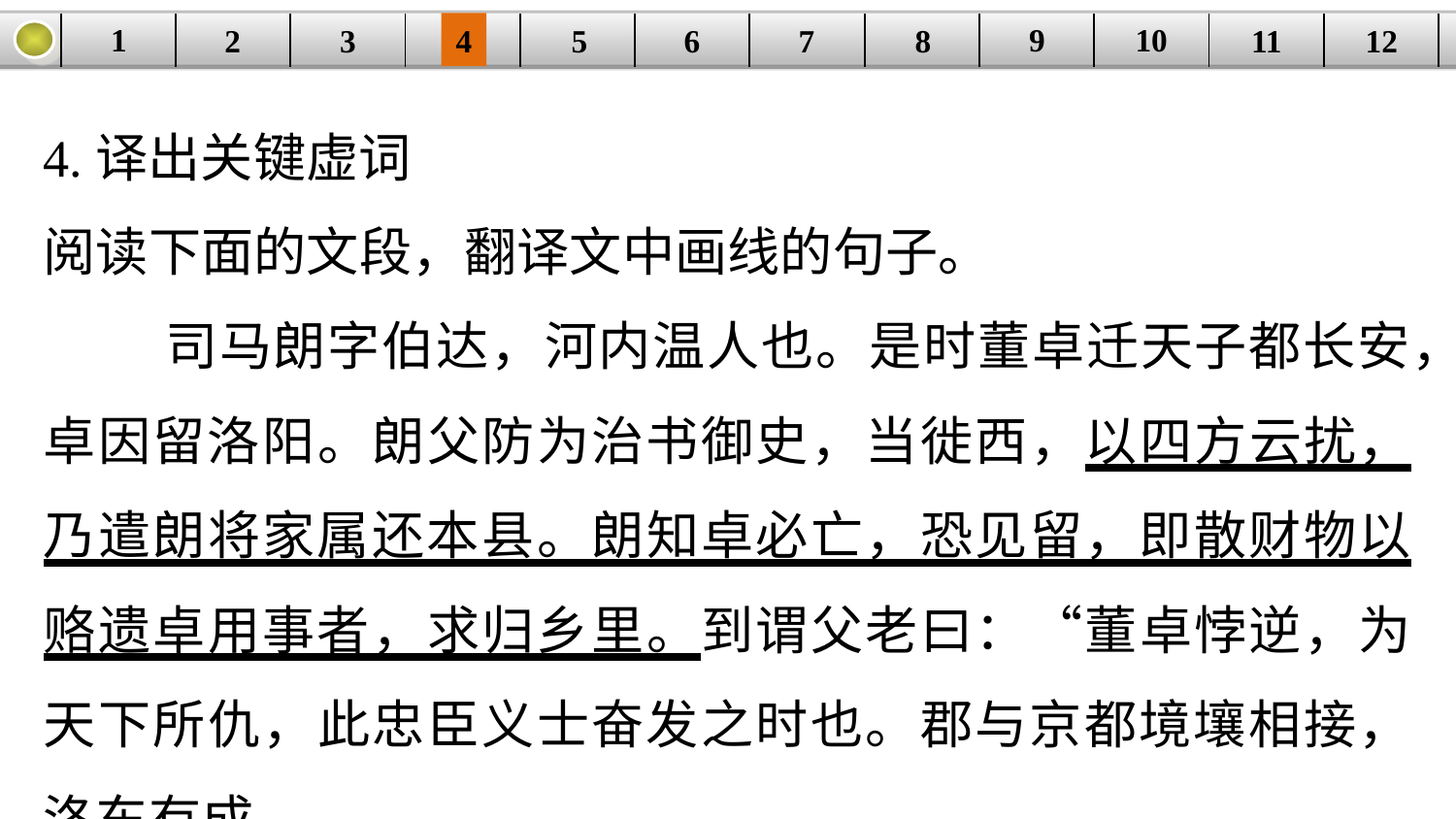

9
10
1
3
4
5
6
8
11
2
12
|  |  |  |  |  |  |  |  |  |  |  |  |
| --- | --- | --- | --- | --- | --- | --- | --- | --- | --- | --- | --- |
7

4.译出关键虚词
阅读下面的文段，翻译文中画线的句子。
        司马朗字伯达，河内温人也。是时董卓迁天子都长安，卓因留洛阳。朗父防为治书御史，当徙西，以四方云扰，乃遣朗将家属还本县。朗知卓必亡，恐见留，即散财物以赂遗卓用事者，求归乡里。到谓父老曰：“董卓悖逆，为天下所仇，此忠臣义士奋发之时也。郡与京都境壤相接，洛东有成